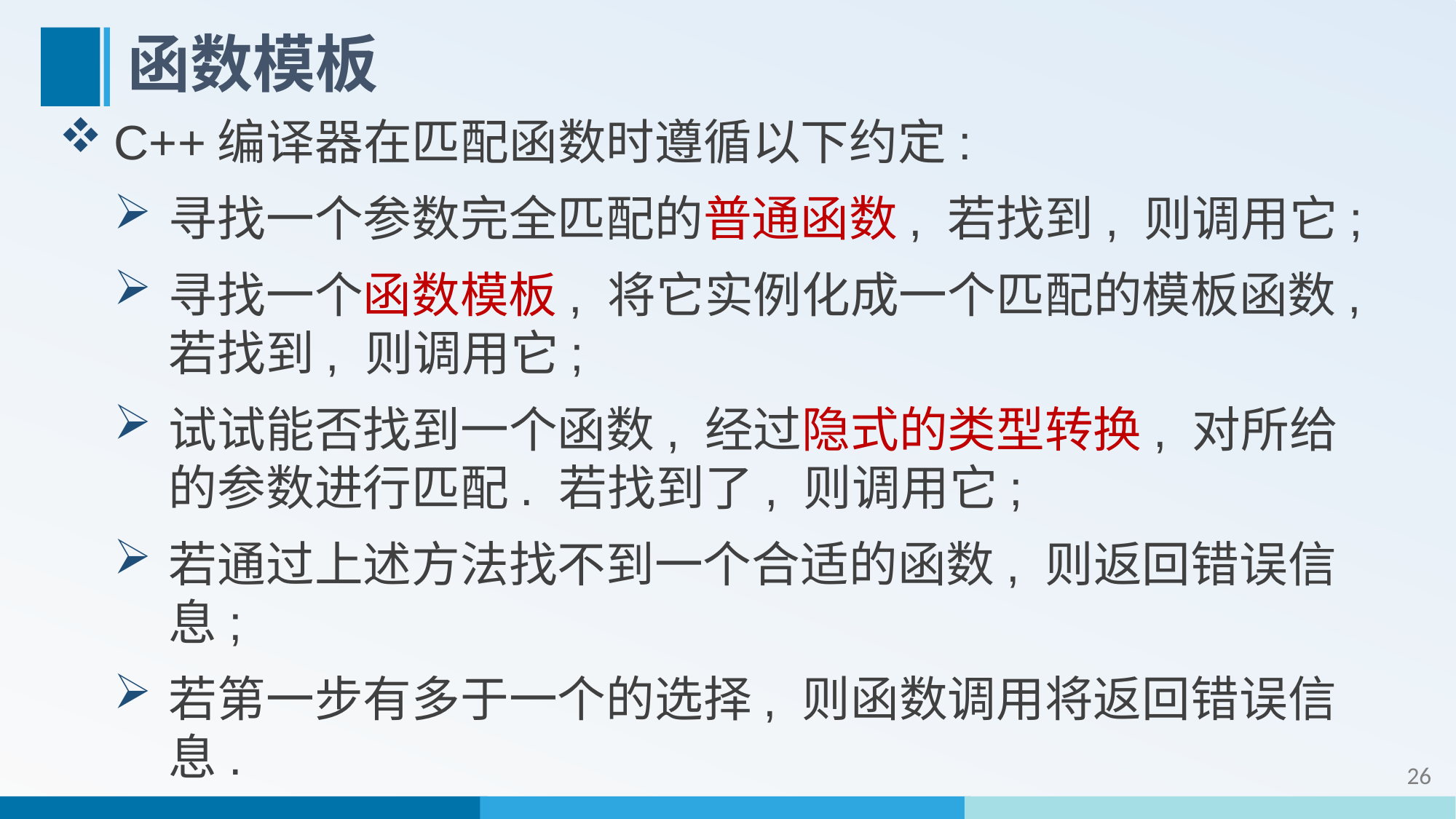

# 函数模板
C++编译器在匹配函数时遵循以下约定:
寻找一个参数完全匹配的普通函数, 若找到, 则调用它;
寻找一个函数模板, 将它实例化成一个匹配的模板函数, 若找到, 则调用它;
试试能否找到一个函数, 经过隐式的类型转换, 对所给的参数进行匹配. 若找到了, 则调用它;
若通过上述方法找不到一个合适的函数, 则返回错误信息;
若第一步有多于一个的选择, 则函数调用将返回错误信息.